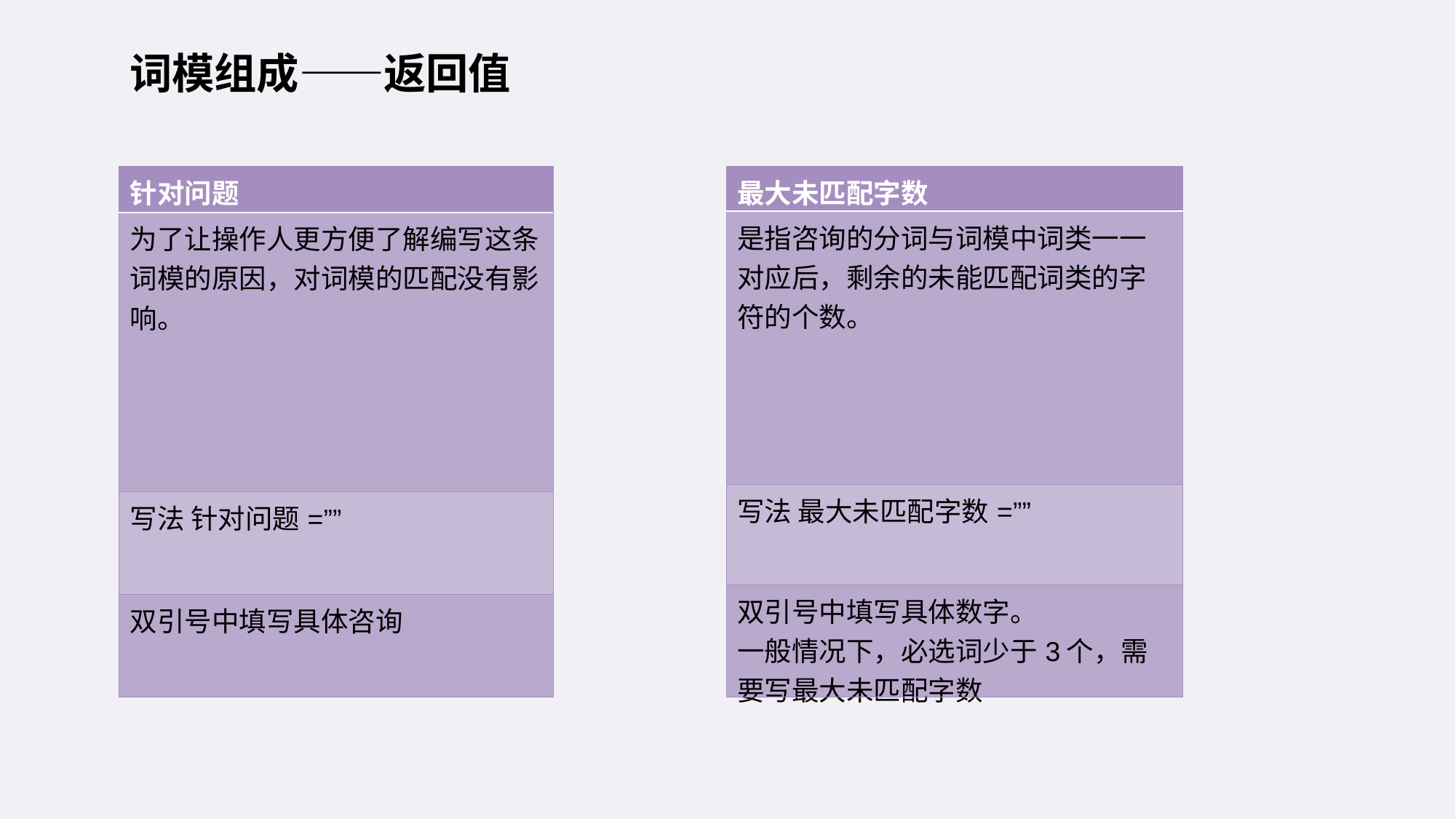

词模组成——返回值
| 针对问题 |
| --- |
| 为了让操作人更方便了解编写这条词模的原因，对词模的匹配没有影响。 |
| 写法 针对问题=”” |
| 双引号中填写具体咨询 |
| 最大未匹配字数 |
| --- |
| 是指咨询的分词与词模中词类一一对应后，剩余的未能匹配词类的字符的个数。 |
| 写法 最大未匹配字数=”” |
| 双引号中填写具体数字。 一般情况下，必选词少于3个，需要写最大未匹配字数 |